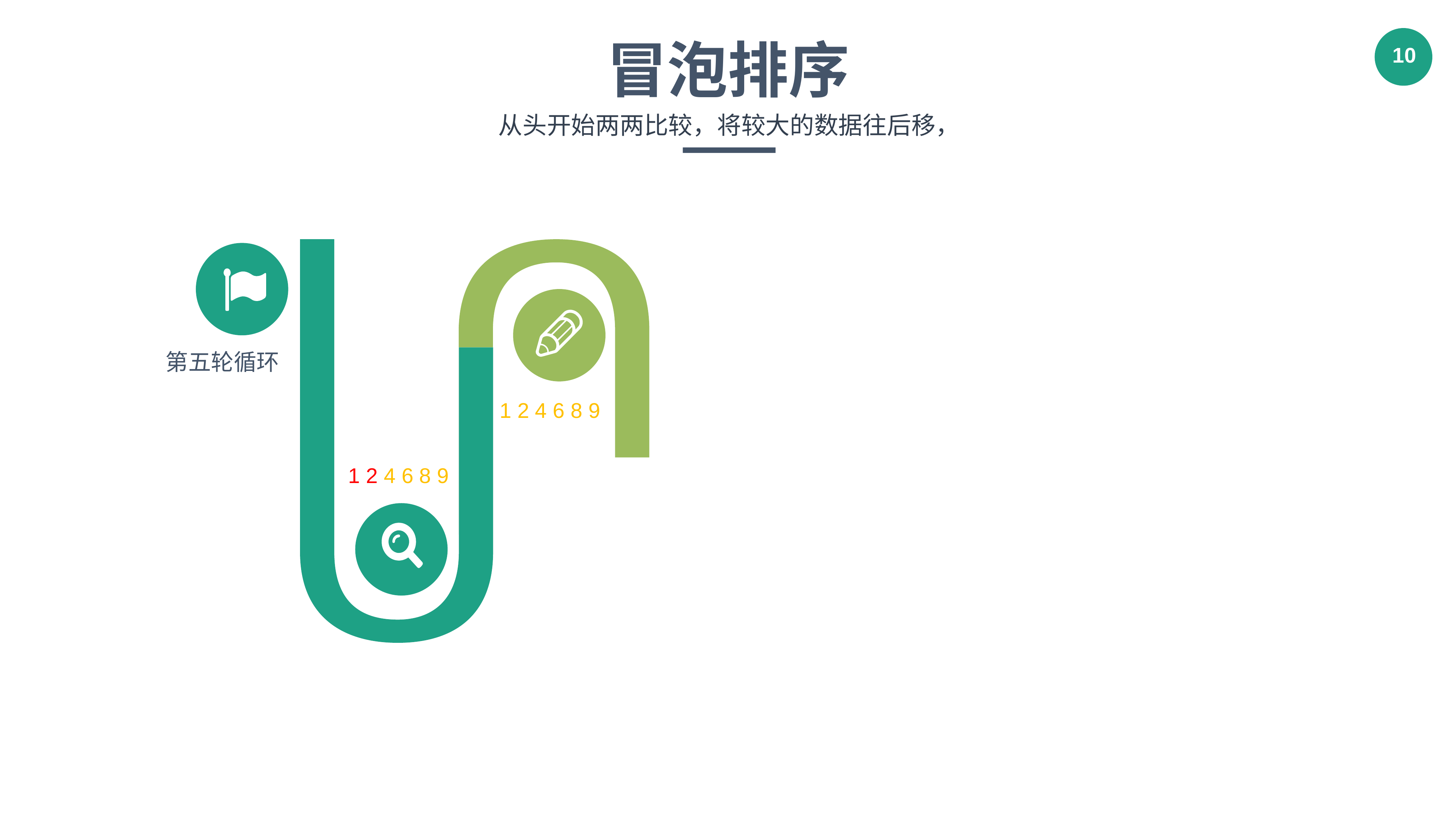

冒泡排序
从头开始两两比较，将较大的数据往后移，

第五轮循环

1 2 4 6 8 9

1 2 4 6 8 9